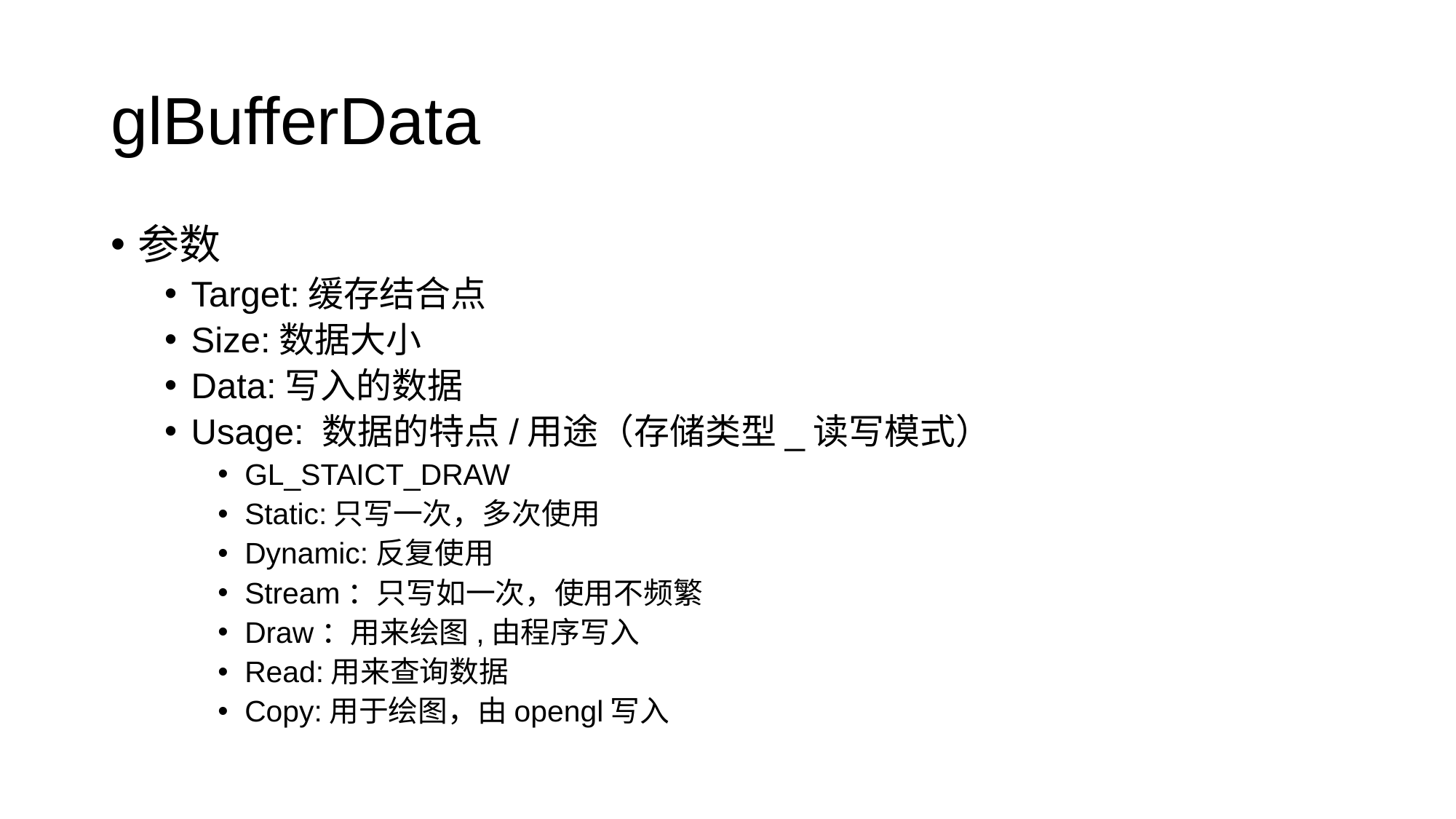

# glBufferData
参数
Target:缓存结合点
Size:数据大小
Data:写入的数据
Usage: 数据的特点/用途（存储类型_读写模式）
GL_STAICT_DRAW
Static:只写一次，多次使用
Dynamic:反复使用
Stream：只写如一次，使用不频繁
Draw：用来绘图,由程序写入
Read:用来查询数据
Copy:用于绘图，由opengl写入